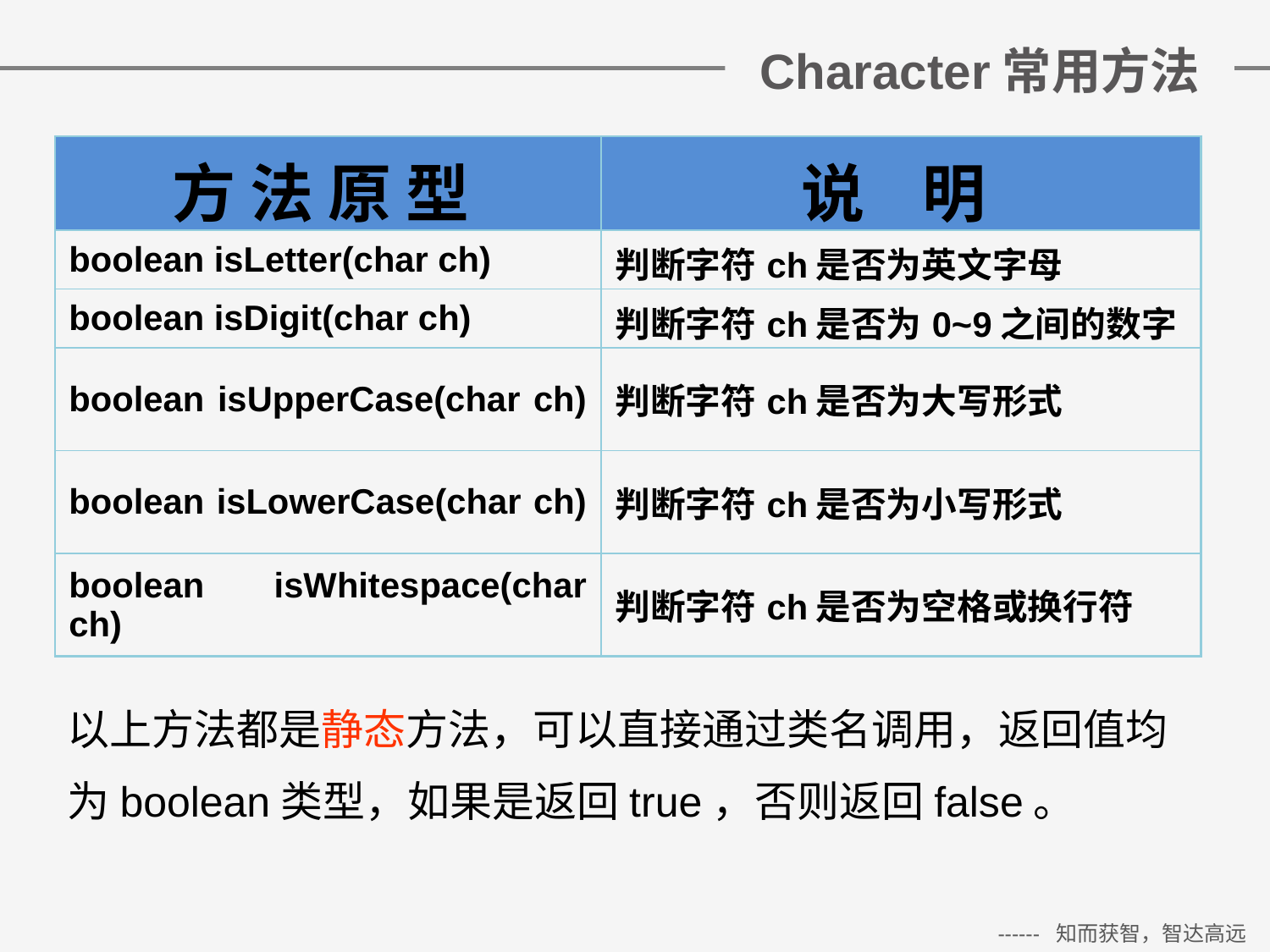

# Character常用方法
| 方 法 原 型 | 说 明 |
| --- | --- |
| boolean isLetter(char ch) | 判断字符ch是否为英文字母 |
| boolean isDigit(char ch) | 判断字符ch是否为0~9之间的数字 |
| boolean isUpperCase(char ch) | 判断字符ch是否为大写形式 |
| boolean isLowerCase(char ch) | 判断字符ch是否为小写形式 |
| boolean isWhitespace(char ch) | 判断字符ch是否为空格或换行符 |
以上方法都是静态方法，可以直接通过类名调用，返回值均
为boolean类型，如果是返回true，否则返回false。